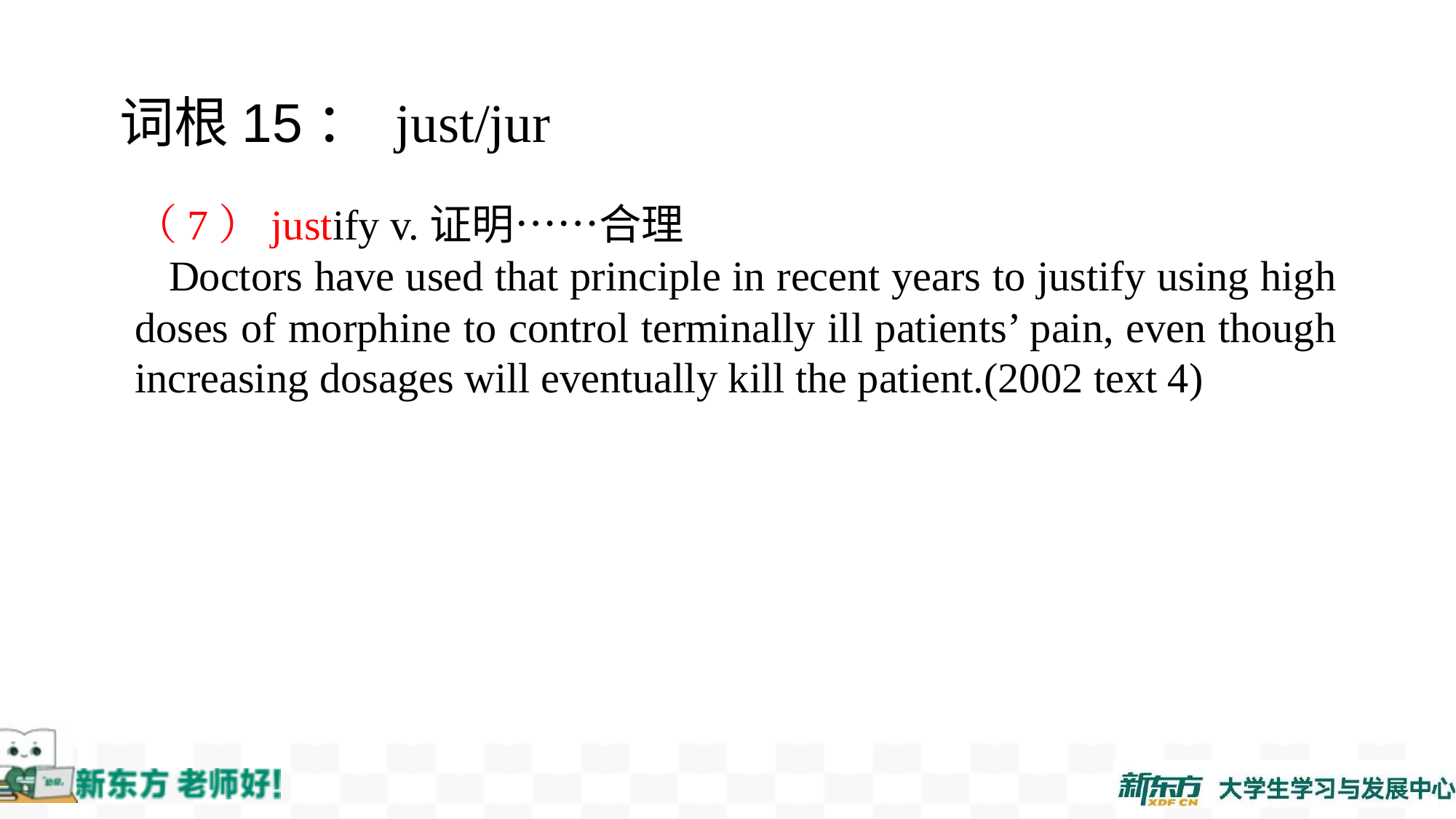

词根15： just/jur

（7）justify v.证明……合理
   Doctors have used that principle in recent years to justify using high doses of morphine to control terminally ill patients’ pain, even though increasing dosages will eventually kill the patient.(2002 text 4)